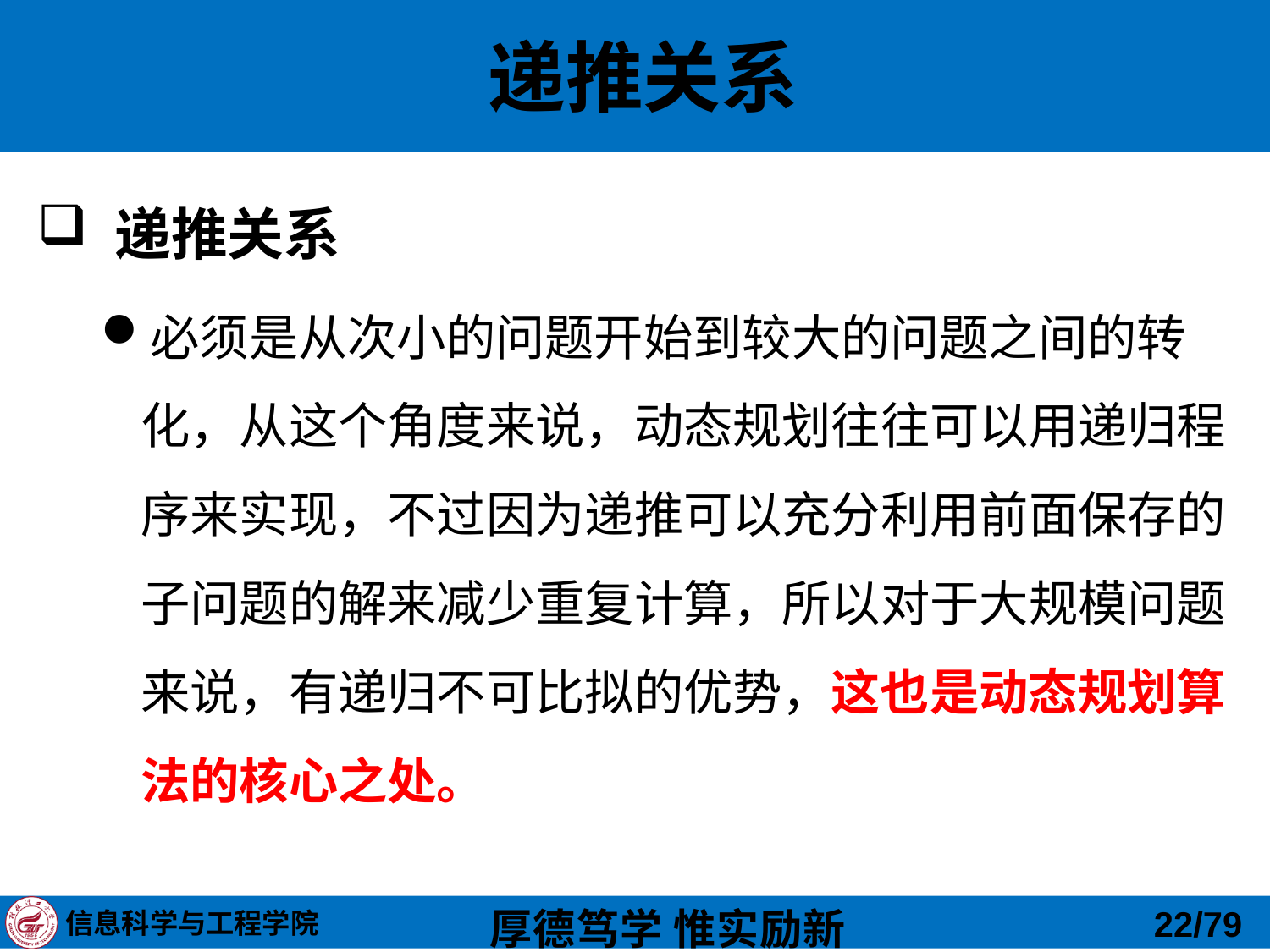

# 递推关系
 递推关系
必须是从次小的问题开始到较大的问题之间的转化，从这个角度来说，动态规划往往可以用递归程序来实现，不过因为递推可以充分利用前面保存的子问题的解来减少重复计算，所以对于大规模问题来说，有递归不可比拟的优势，这也是动态规划算法的核心之处。

22/79